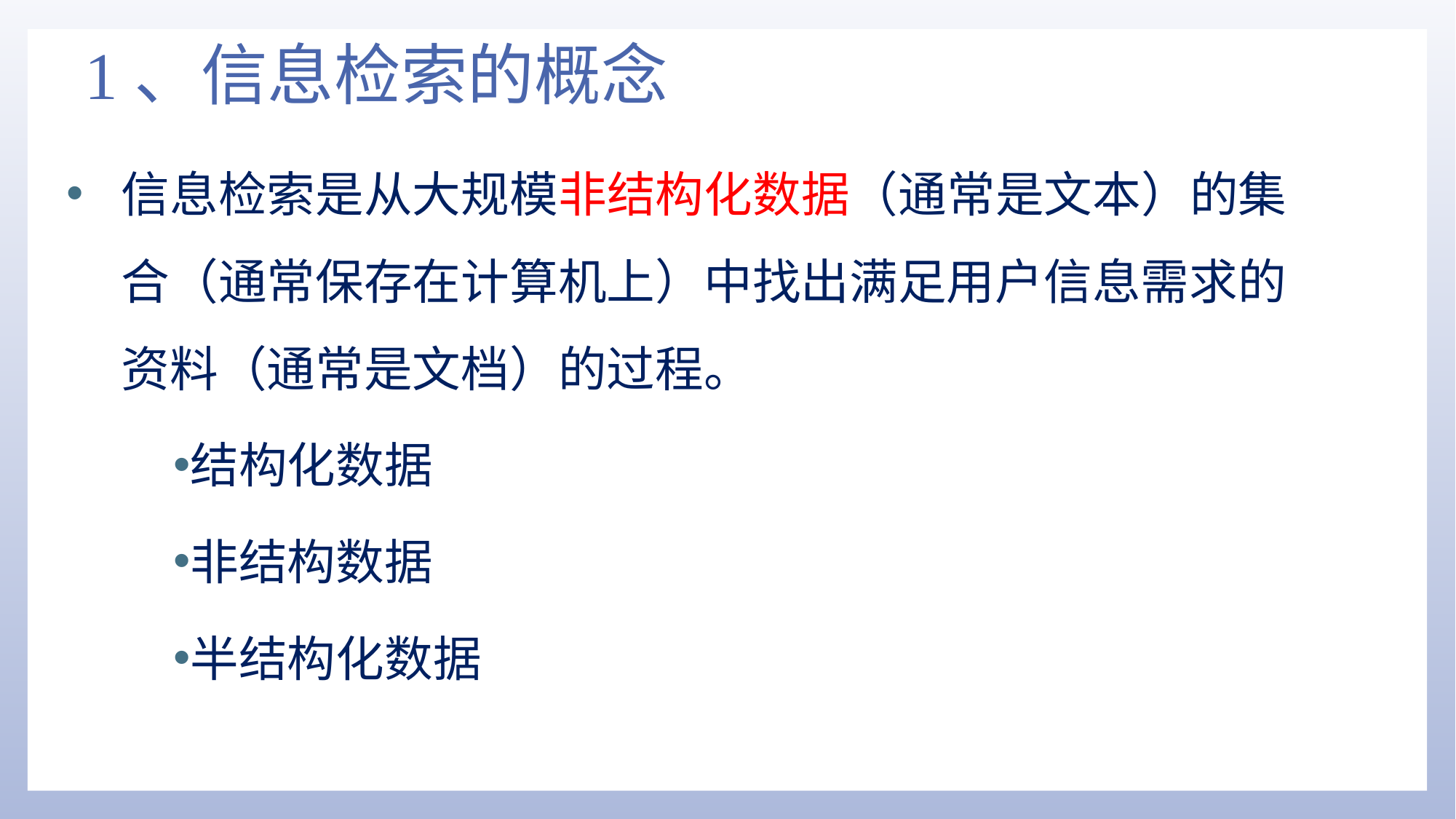

# 1、信息检索的概念
信息检索是从大规模非结构化数据（通常是文本）的集合（通常保存在计算机上）中找出满足用户信息需求的资料（通常是文档）的过程。
结构化数据
非结构数据
半结构化数据